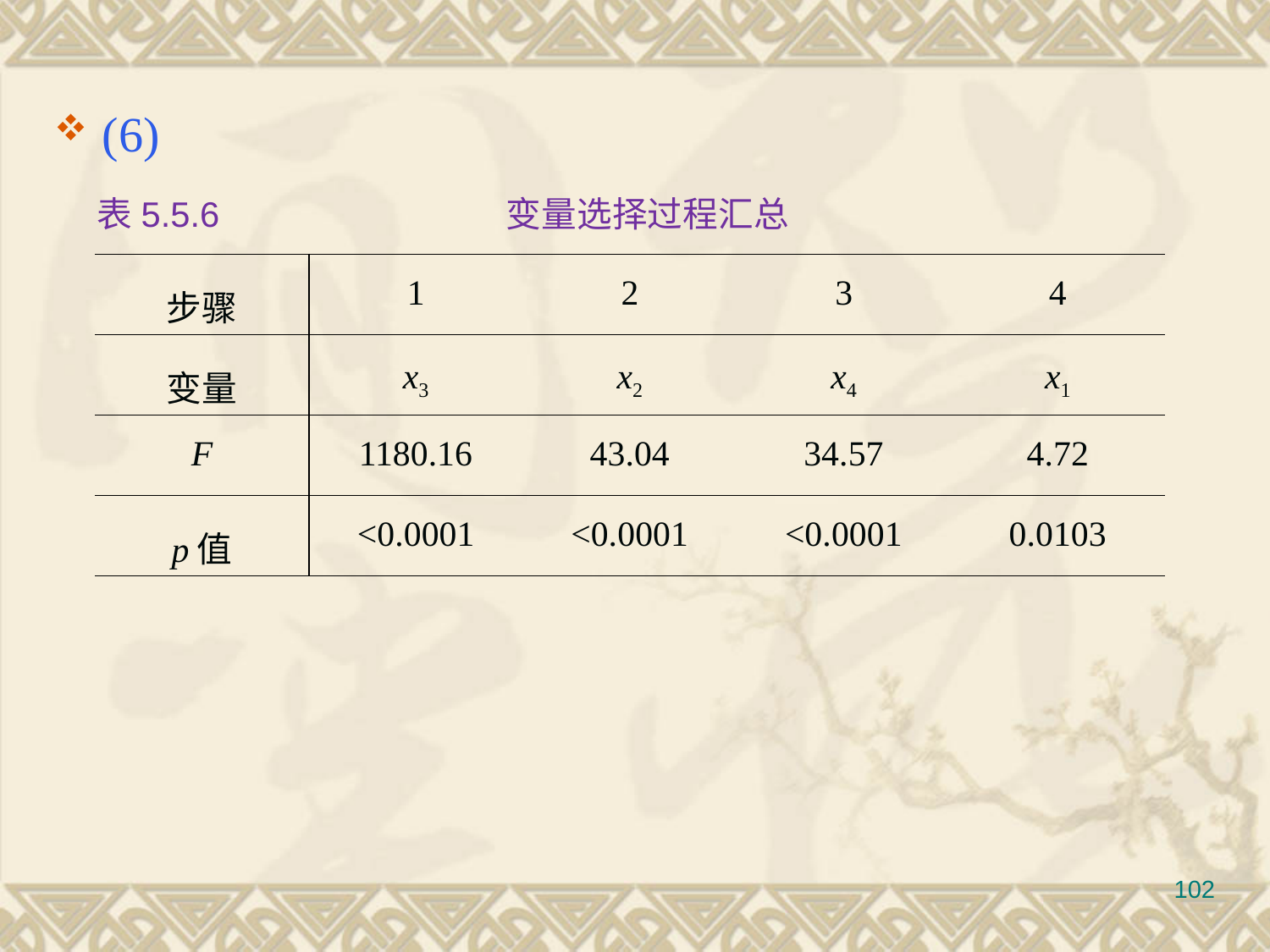

#
(6)
表5.5.6		  	  变量选择过程汇总
| 步骤 | 1 | 2 | 3 | 4 |
| --- | --- | --- | --- | --- |
| 变量 | x3 | x2 | x4 | x1 |
| F | 1180.16 | 43.04 | 34.57 | 4.72 |
| p值 | <0.0001 | <0.0001 | <0.0001 | 0.0103 |
102